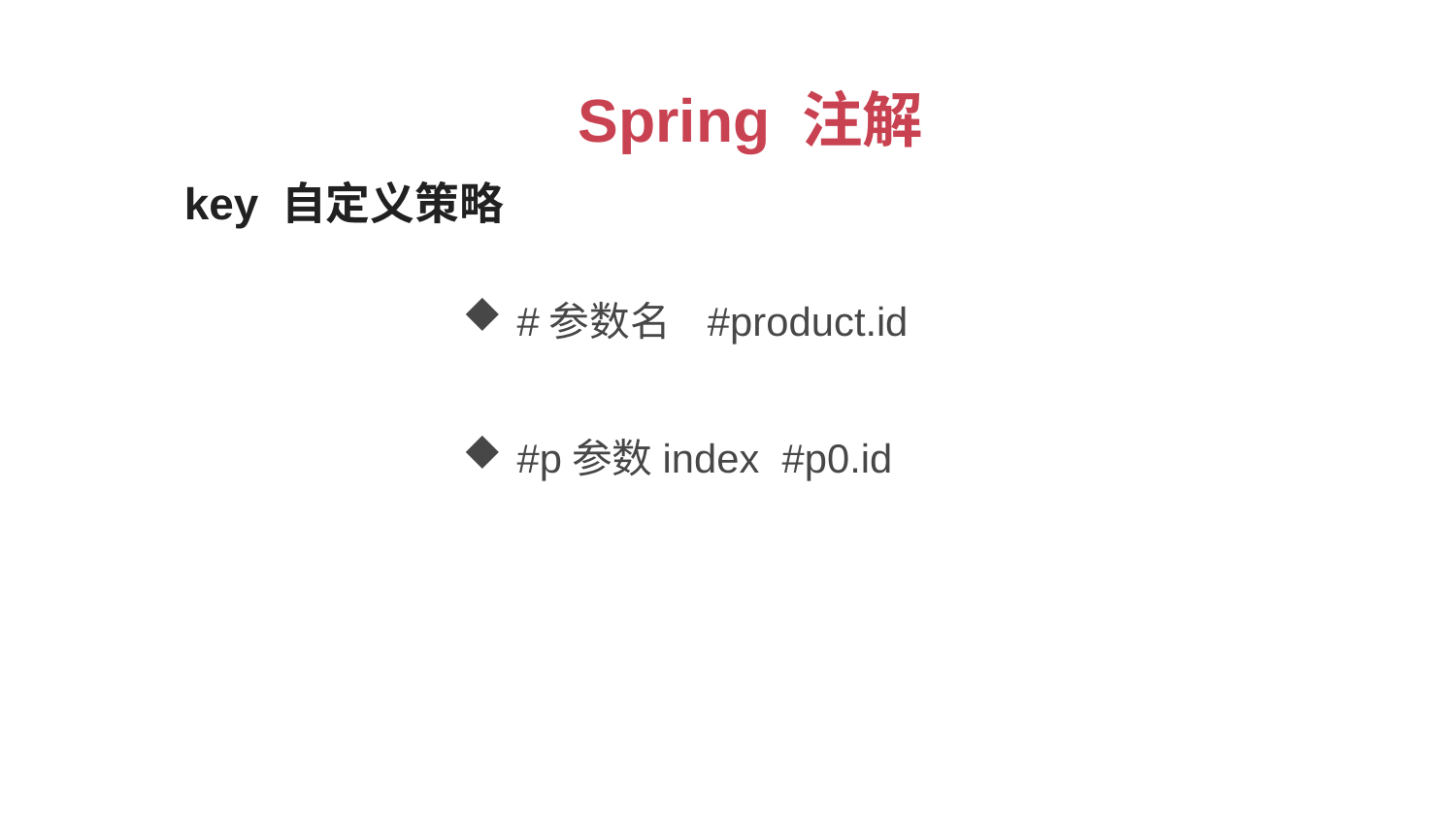

Spring 注解
key 自定义策略
#参数名   #product.id
#p参数index  #p0.id